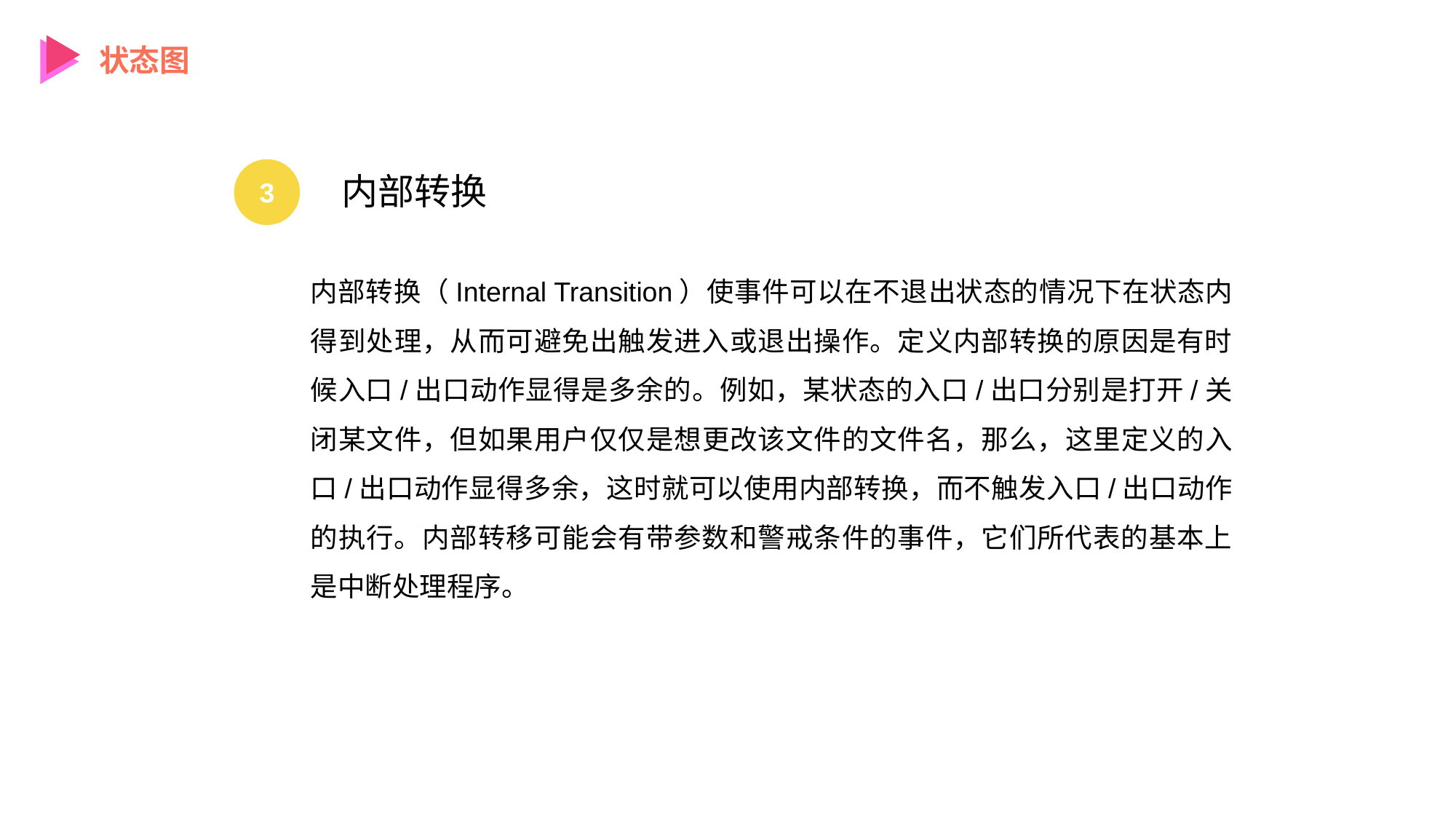

状态图
3
内部转换
内部转换（Internal Transition）使事件可以在不退出状态的情况下在状态内得到处理，从而可避免出触发进入或退出操作。定义内部转换的原因是有时候入口/出口动作显得是多余的。例如，某状态的入口/出口分别是打开/关闭某文件，但如果用户仅仅是想更改该文件的文件名，那么，这里定义的入口/出口动作显得多余，这时就可以使用内部转换，而不触发入口/出口动作的执行。内部转移可能会有带参数和警戒条件的事件，它们所代表的基本上是中断处理程序。